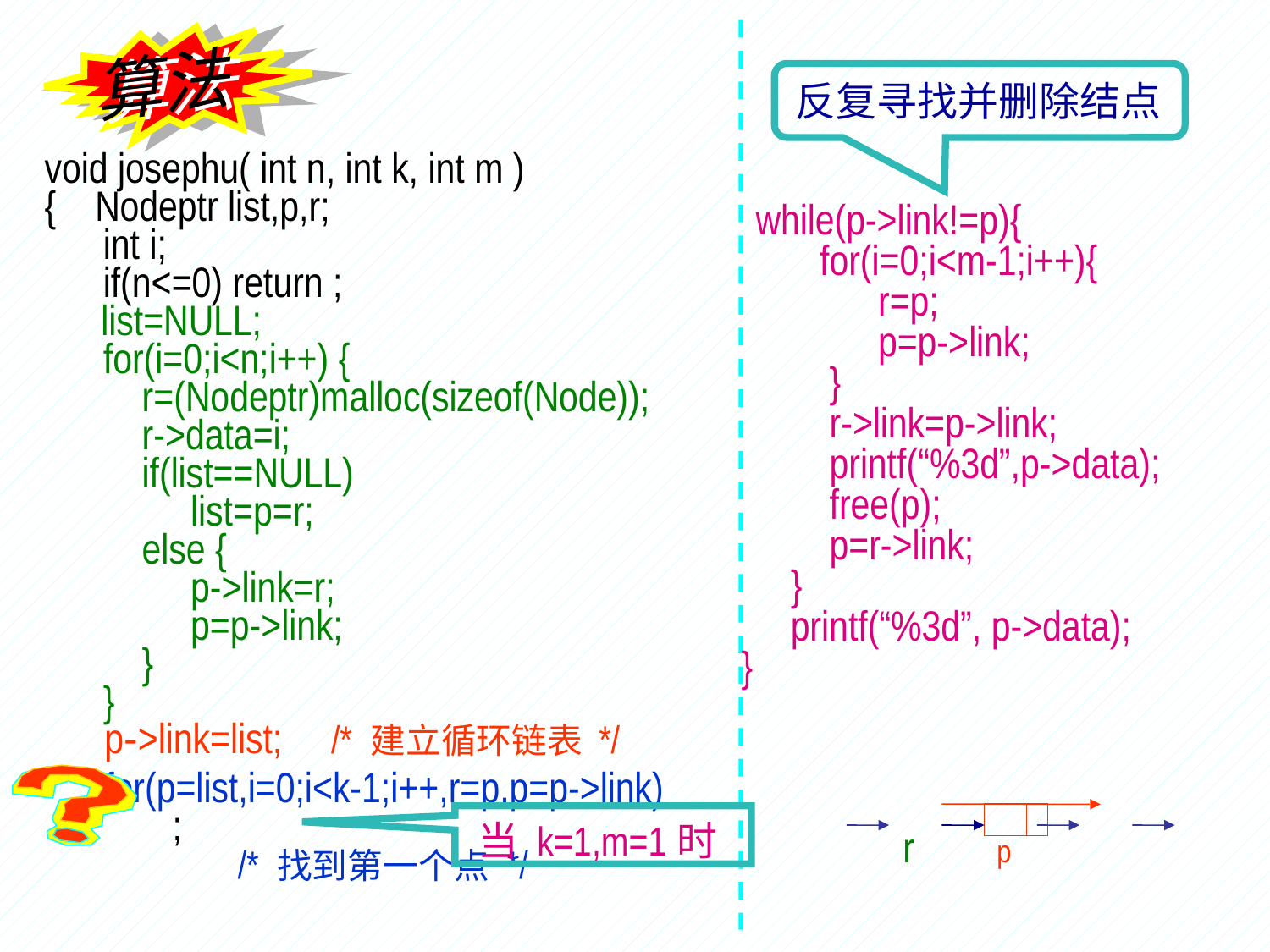

算法

反复寻找并删除结点
void josephu( int n, int k, int m )
{    Nodeptr list,p,r;
      int i;
      if(n<=0) return ;
       list=NULL;
      for(i=0;i<n;i++) {
          r=(Nodeptr)malloc(sizeof(Node));
          r->data=i;
          if(list==NULL)
               list=p=r;
          else {
               p->link=r;
               p=p->link;
          }
      }

  while(p->link!=p){
         for(i=0;i<m-1;i++){
               r=p;
               p=p->link;
          }
          r->link=p->link;
          printf(“%3d”,p->data);
          free(p);
          p=r->link;
      }
      printf(“%3d”, p->data);
              }

…
…

r

p

p->link=list;     /* 建立循环链表 */

for(p=list,i=0;i<k-1;i++,r=p,p=p->link)
       ;
               /* 找到第一个点 */

当 k=1,m=1时